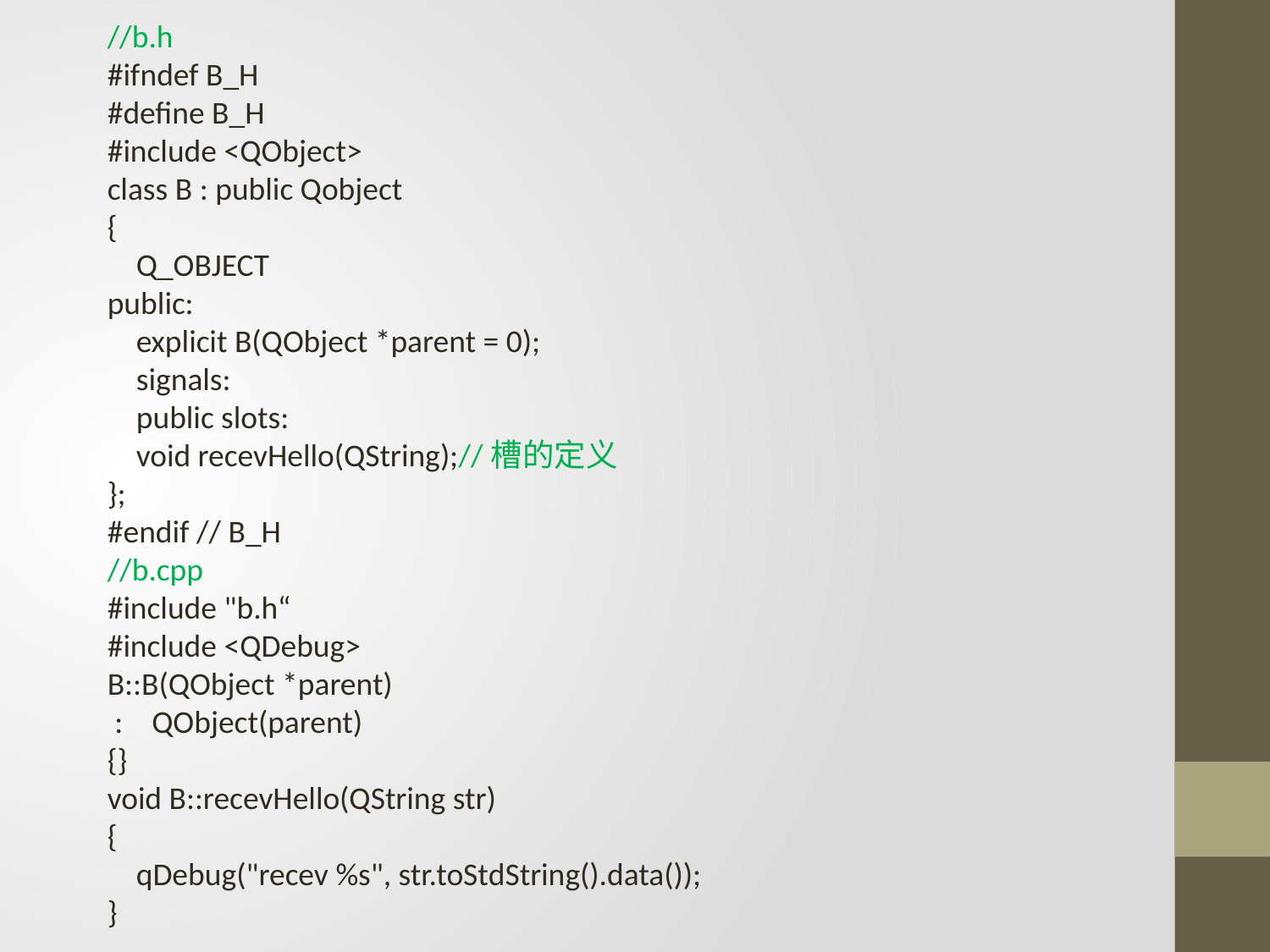

//b.h
#ifndef B_H
#define B_H
#include <QObject>
class B : public Qobject
{
    Q_OBJECT
public:
    explicit B(QObject *parent = 0);
    signals:
    public slots:
    void recevHello(QString);//槽的定义
};
#endif // B_H
//b.cpp
#include "b.h“
#include <QDebug>
B::B(QObject *parent)
 :    QObject(parent)
{}
void B::recevHello(QString str)
{
    qDebug("recev %s", str.toStdString().data());
}